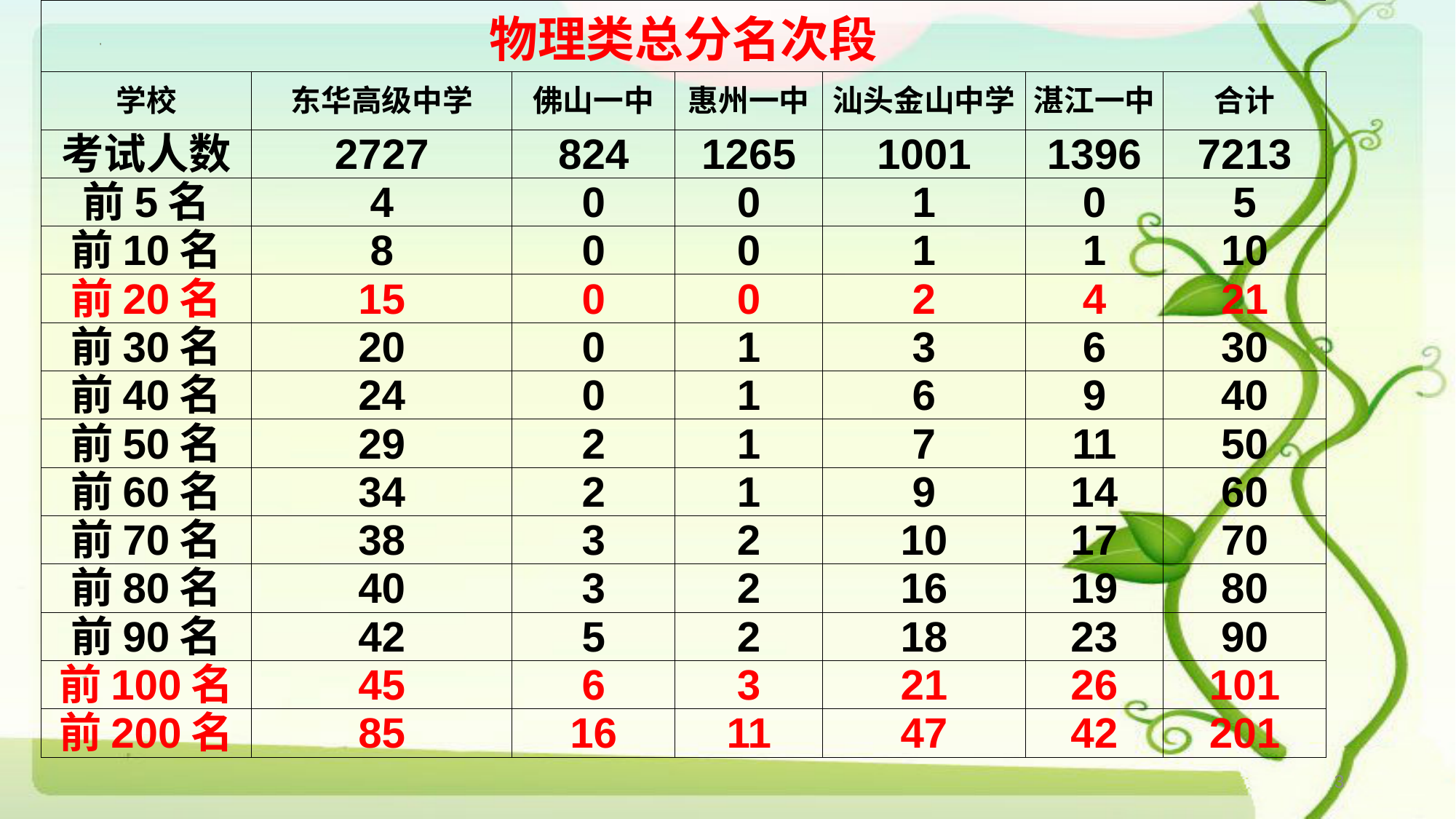

| 物理类总分名次段 |  |  |  |  |  |  |
| --- | --- | --- | --- | --- | --- | --- |
| 学校 | 东华高级中学 | 佛山一中 | 惠州一中 | 汕头金山中学 | 湛江一中 | 合计 |
| 考试人数 | 2727 | 824 | 1265 | 1001 | 1396 | 7213 |
| 前5名 | 4 | 0 | 0 | 1 | 0 | 5 |
| 前10名 | 8 | 0 | 0 | 1 | 1 | 10 |
| 前20名 | 15 | 0 | 0 | 2 | 4 | 21 |
| 前30名 | 20 | 0 | 1 | 3 | 6 | 30 |
| 前40名 | 24 | 0 | 1 | 6 | 9 | 40 |
| 前50名 | 29 | 2 | 1 | 7 | 11 | 50 |
| 前60名 | 34 | 2 | 1 | 9 | 14 | 60 |
| 前70名 | 38 | 3 | 2 | 10 | 17 | 70 |
| 前80名 | 40 | 3 | 2 | 16 | 19 | 80 |
| 前90名 | 42 | 5 | 2 | 18 | 23 | 90 |
| 前100名 | 45 | 6 | 3 | 21 | 26 | 101 |
| 前200名 | 85 | 16 | 11 | 47 | 42 | 201 |
3